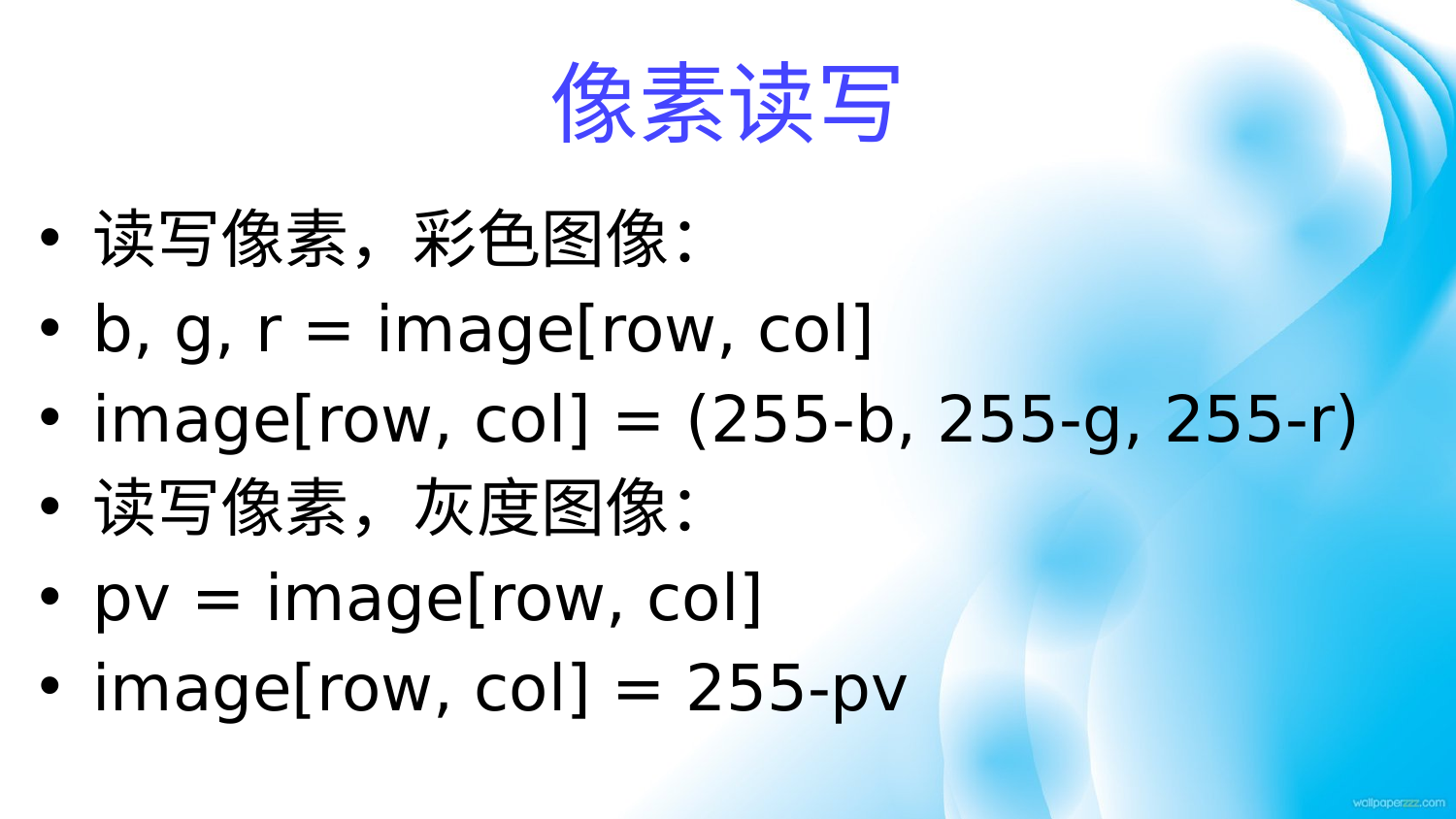

# 像素读写
读写像素，彩色图像：
b, g, r = image[row, col]
image[row, col] = (255-b, 255-g, 255-r)
读写像素，灰度图像：
pv = image[row, col]
image[row, col] = 255-pv